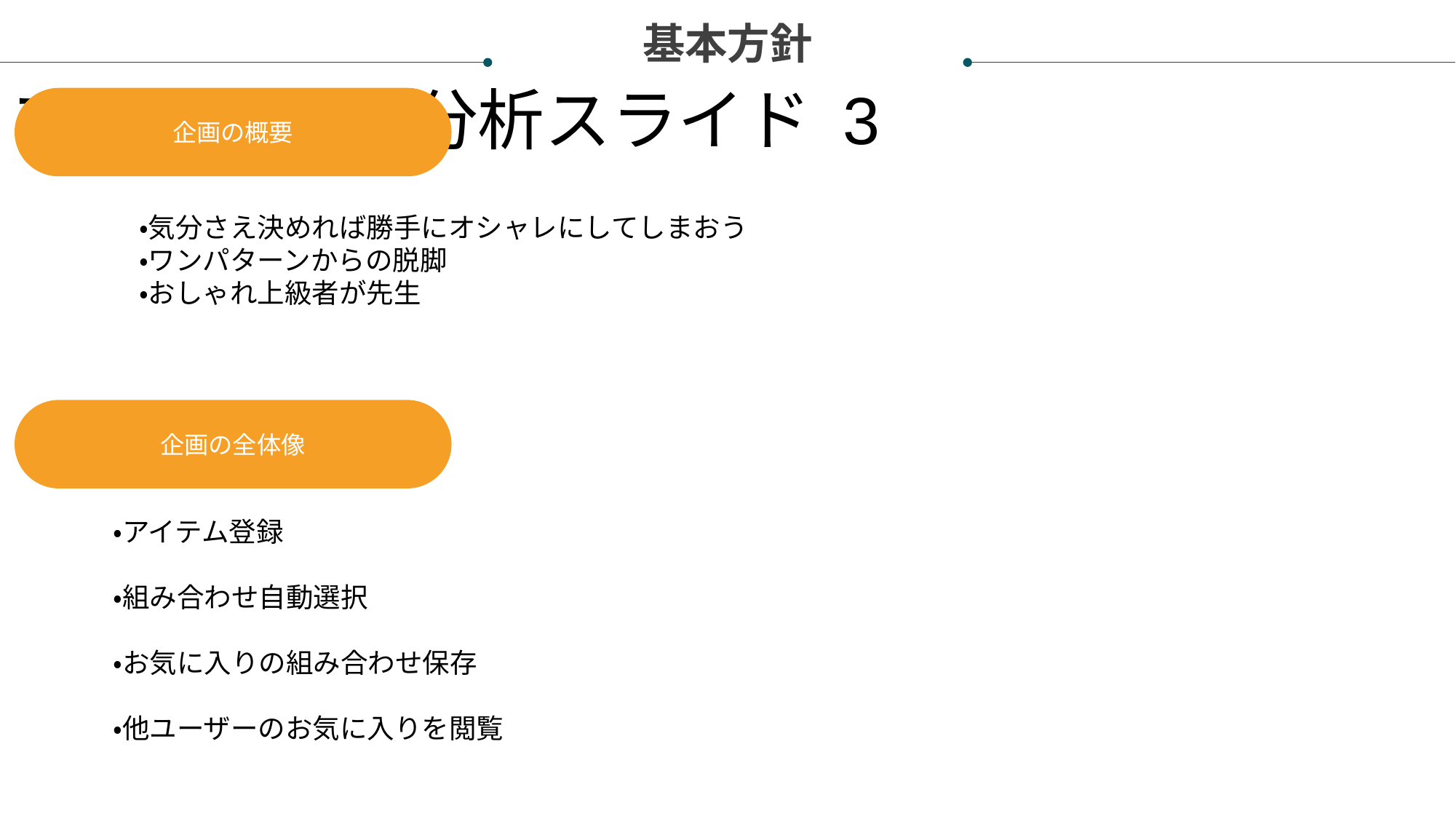

基本方針
プロジェクト分析スライド 3
企画の概要
・気分さえ決めれば勝手にオシャレにしてしまおう
・ワンパターンからの脱脚
・おしゃれ上級者が先生

市場分析
技術分析
財務分析
経済分析
生態分析
企画の全体像
・アイテム登録

・組み合わせ自動選択

・お気に入りの組み合わせ保存

・他ユーザーのお気に入りを閲覧